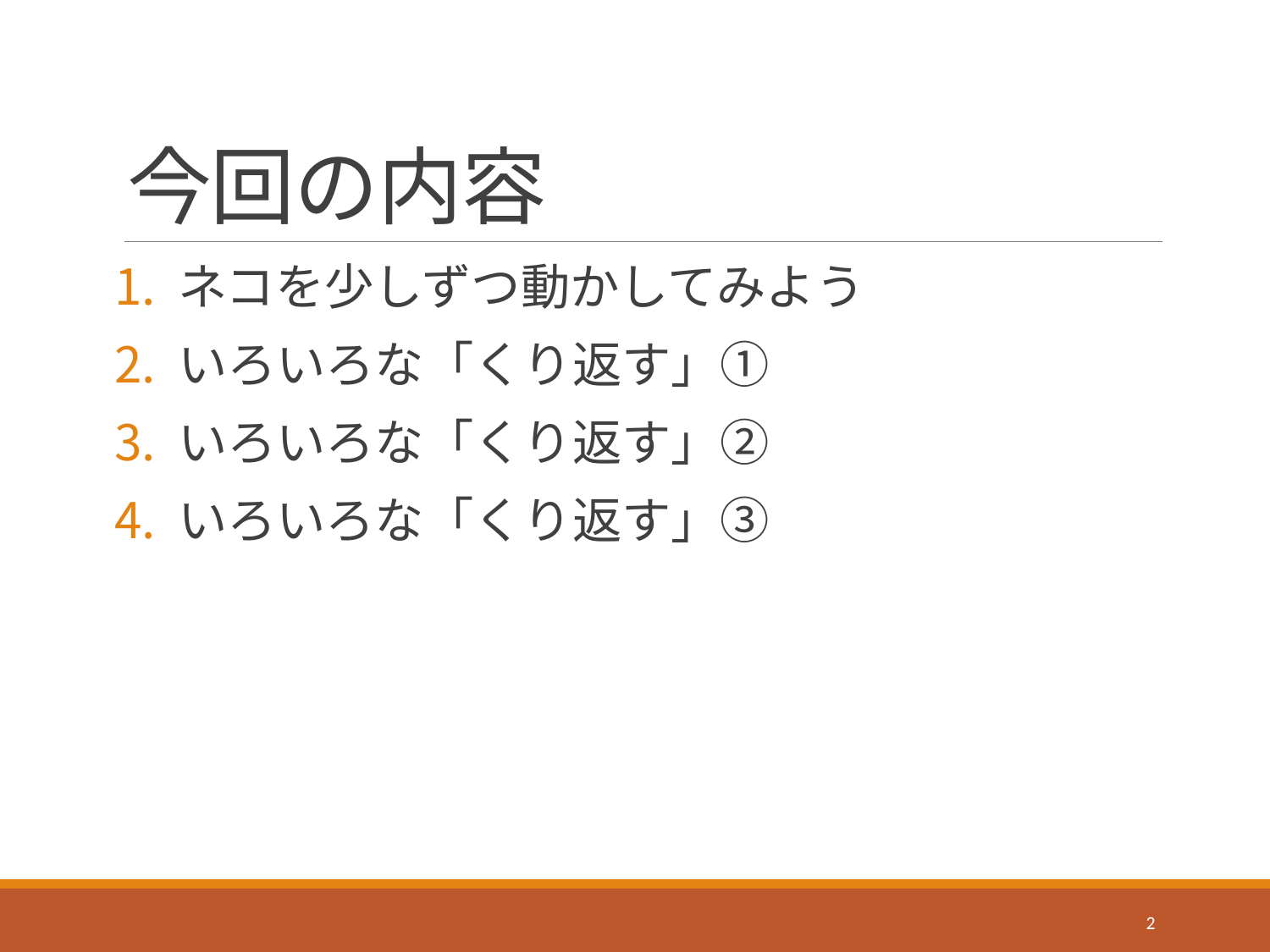

# 今回の内容
ネコを少しずつ動かしてみよう
いろいろな「くり返す」①
いろいろな「くり返す」②
いろいろな「くり返す」③

2